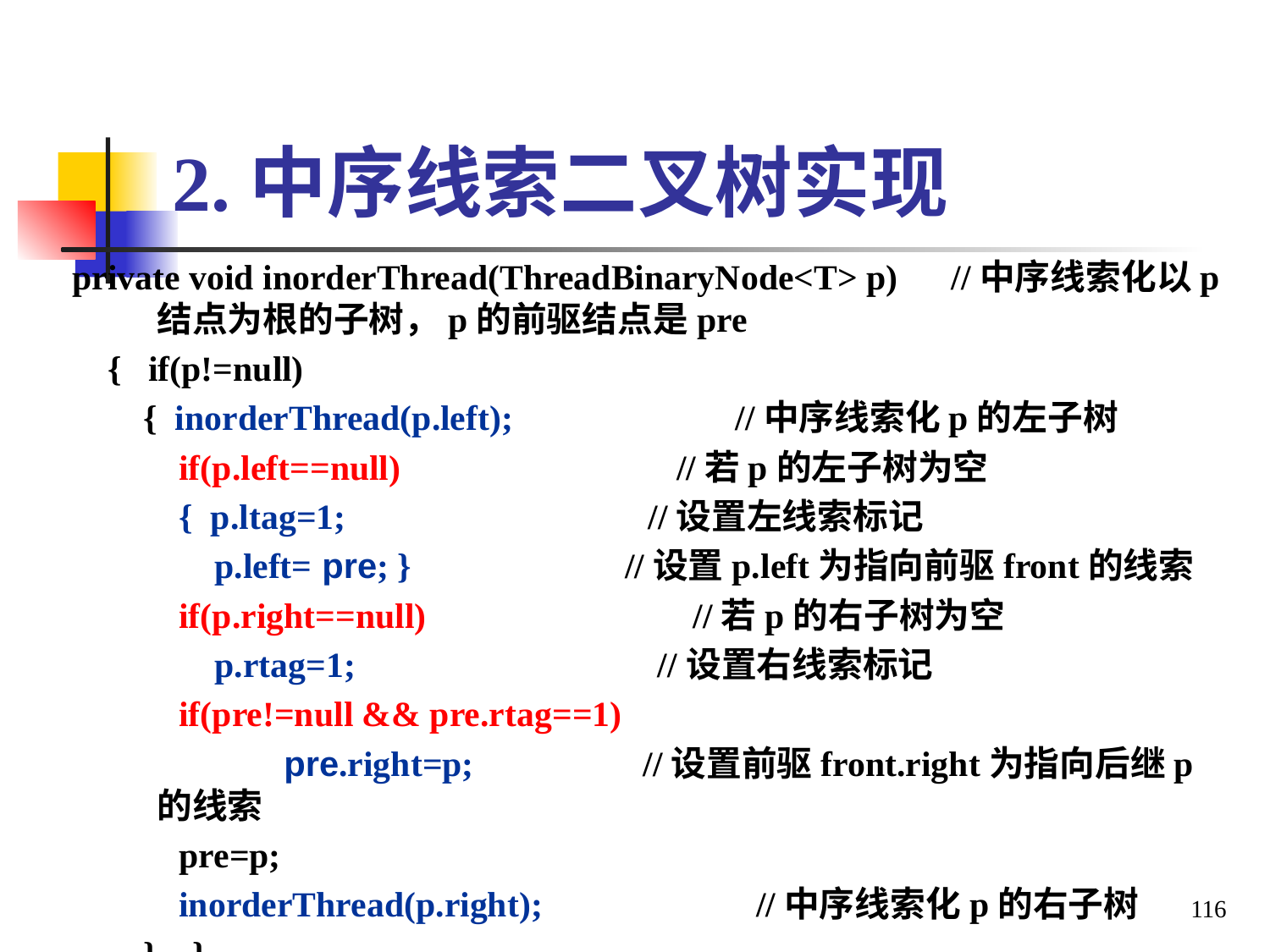

# 2.中序线索二叉树实现
private void inorderThread(ThreadBinaryNode<T> p)      //中序线索化以p结点为根的子树，p的前驱结点是pre
    {   if(p!=null)
        {  inorderThread(p.left);                         //中序线索化p的左子树
            if(p.left==null)                               //若p的左子树为空
            {  p.ltag=1;                                  //设置左线索标记
                p.left= pre; }                        //设置p.left为指向前驱front的线索
            if(p.right==null)                              //若p的右子树为空
                p.rtag=1;                                  //设置右线索标记
            if(pre!=null && pre.rtag==1)
 		pre.right=p;                   //设置前驱front.right为指向后继p的线索
            pre=p;
            inorderThread(p.right);                        //中序线索化p的右子树
        }    }
116